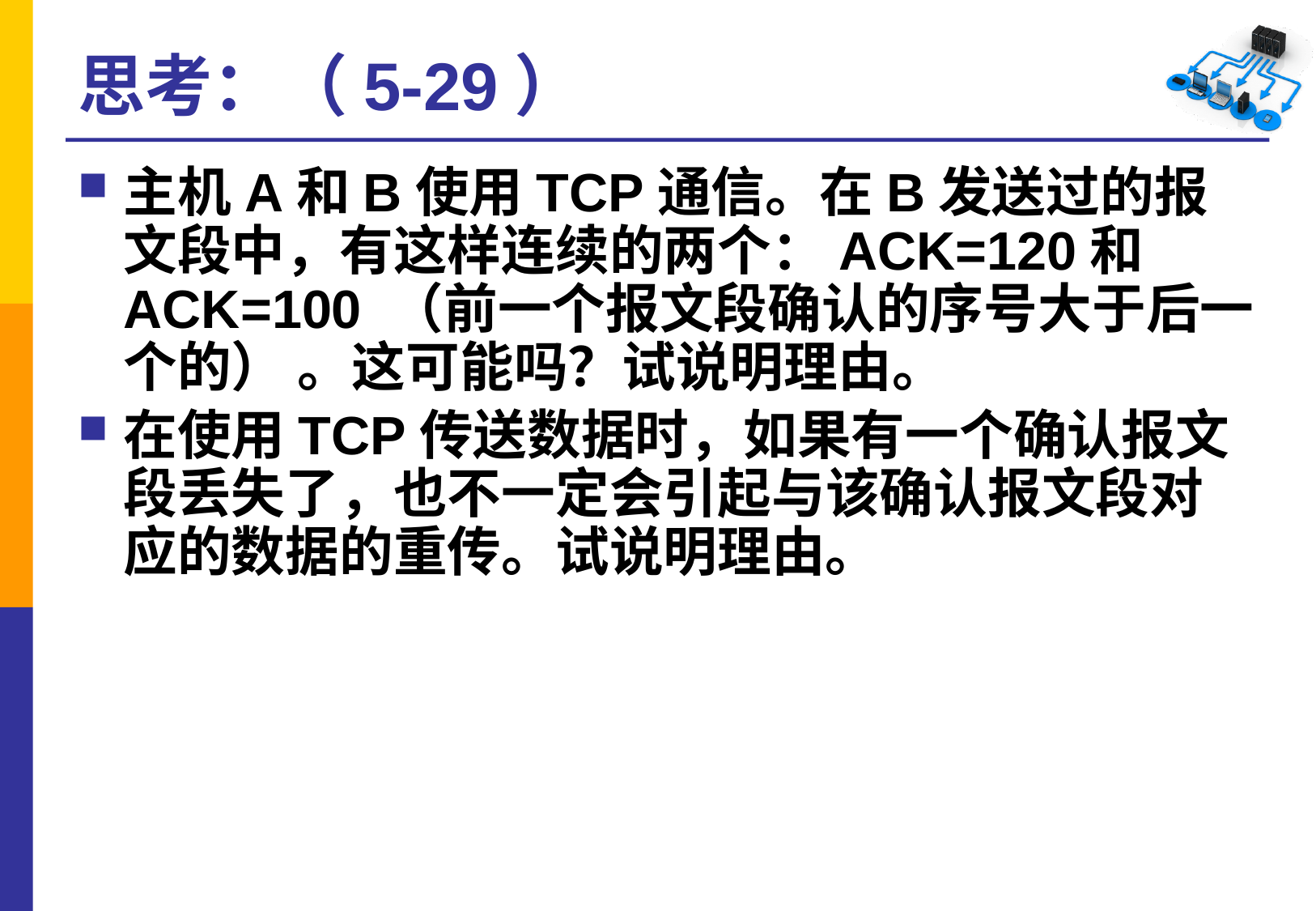

# 思考：（5-29）
主机A和B使用TCP通信。在B发送过的报文段中，有这样连续的两个：ACK=120和ACK=100 （前一个报文段确认的序号大于后一个的） 。这可能吗？试说明理由。
在使用TCP传送数据时，如果有一个确认报文段丢失了，也不一定会引起与该确认报文段对应的数据的重传。试说明理由。